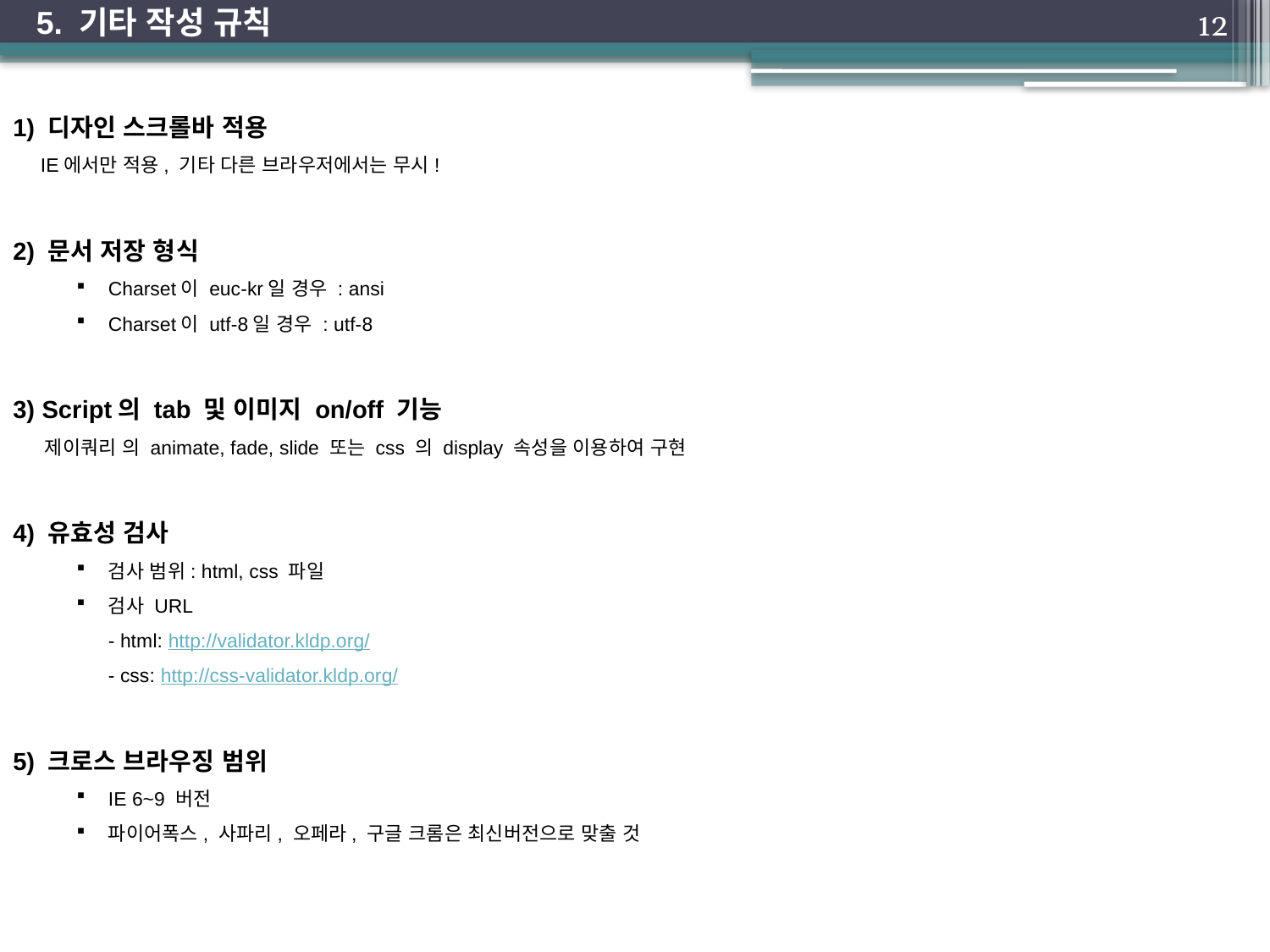

5. 기타 작성 규칙
12
1) 디자인 스크롤바 적용
     IE에서만 적용, 기타 다른 브라우저에서는 무시!

2) 문서 저장 형식
Charset이 euc-kr일 경우 : ansi
Charset이 utf-8일 경우 : utf-8

3) Script의 tab 및 이미지 on/off 기능
	제이쿼리 의 animate, fade, slide 또는 css 의 display 속성을 이용하여 구현

4) 유효성 검사
검사 범위: html, css 파일
검사 URL
	- html: http://validator.kldp.org/
	- css: http://css-validator.kldp.org/

5) 크로스 브라우징 범위
IE 6~9 버전
파이어폭스, 사파리, 오페라, 구글 크롬은 최신버전으로 맞출 것